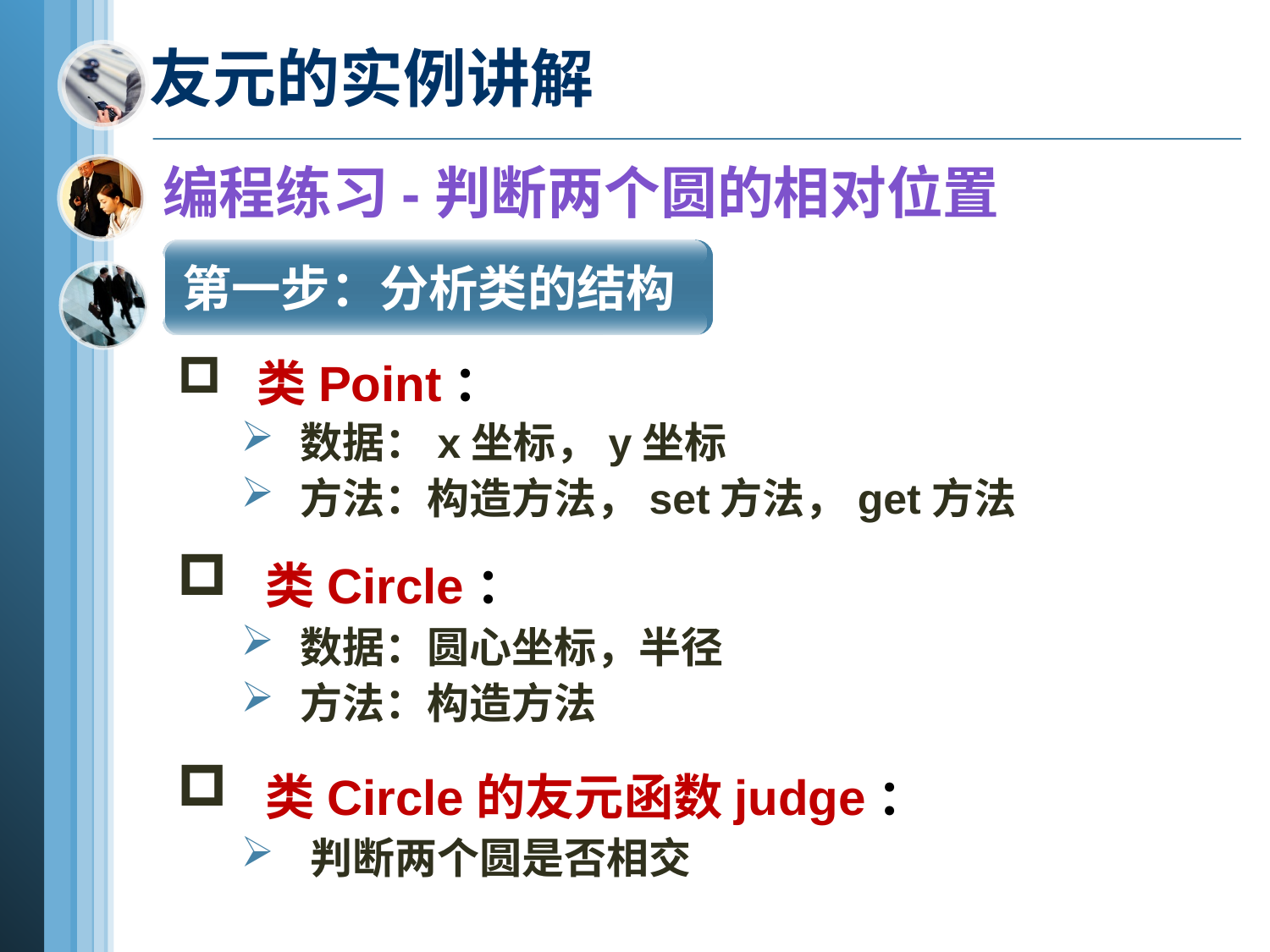

# 友元的实例讲解
编程练习-判断两个圆的相对位置

第一步：分析类的结构
  类Point：
 数据：x坐标，y坐标
 方法：构造方法，set方法，get方法
  类Circle：
 数据：圆心坐标，半径
 方法：构造方法
  类Circle的友元函数judge：
  判断两个圆是否相交